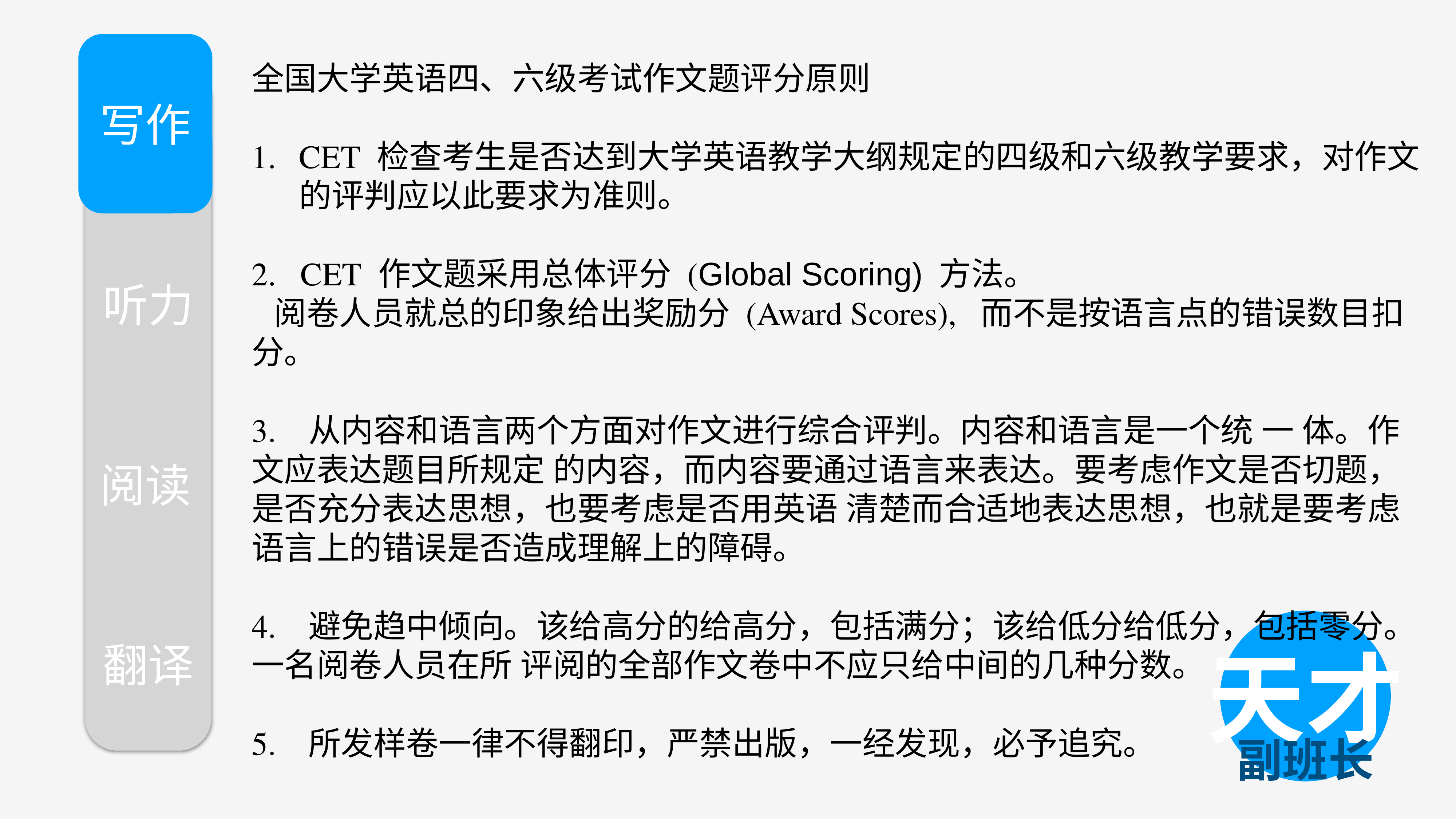

全国大学英语四、六级考试作文题评分原则

CET 检查考生是否达到大学英语教学大纲规定的四级和六级教学要求，对作文的评判应以此要求为准则。

2.   CET 作文题采用总体评分 (Global Scoring) 方法。
  阅卷人员就总的印象给出奖励分 (Award Scores),  而不是按语言点的错误数目扣分。

3.   从内容和语言两个方面对作文进行综合评判。内容和语言是一个统 一 体。作文应表达题目所规定 的内容，而内容要通过语言来表达。要考虑作文是否切题，是否充分表达思想，也要考虑是否用英语 清楚而合适地表达思想，也就是要考虑语言上的错误是否造成理解上的障碍。

4.   避免趋中倾向。该给高分的给高分，包括满分；该给低分给低分，包括零分。一名阅卷人员在所 评阅的全部作文卷中不应只给中间的几种分数。

5.   所发样卷一律不得翻印，严禁出版，一经发现，必予追究。

写作
听力
阅读
翻译